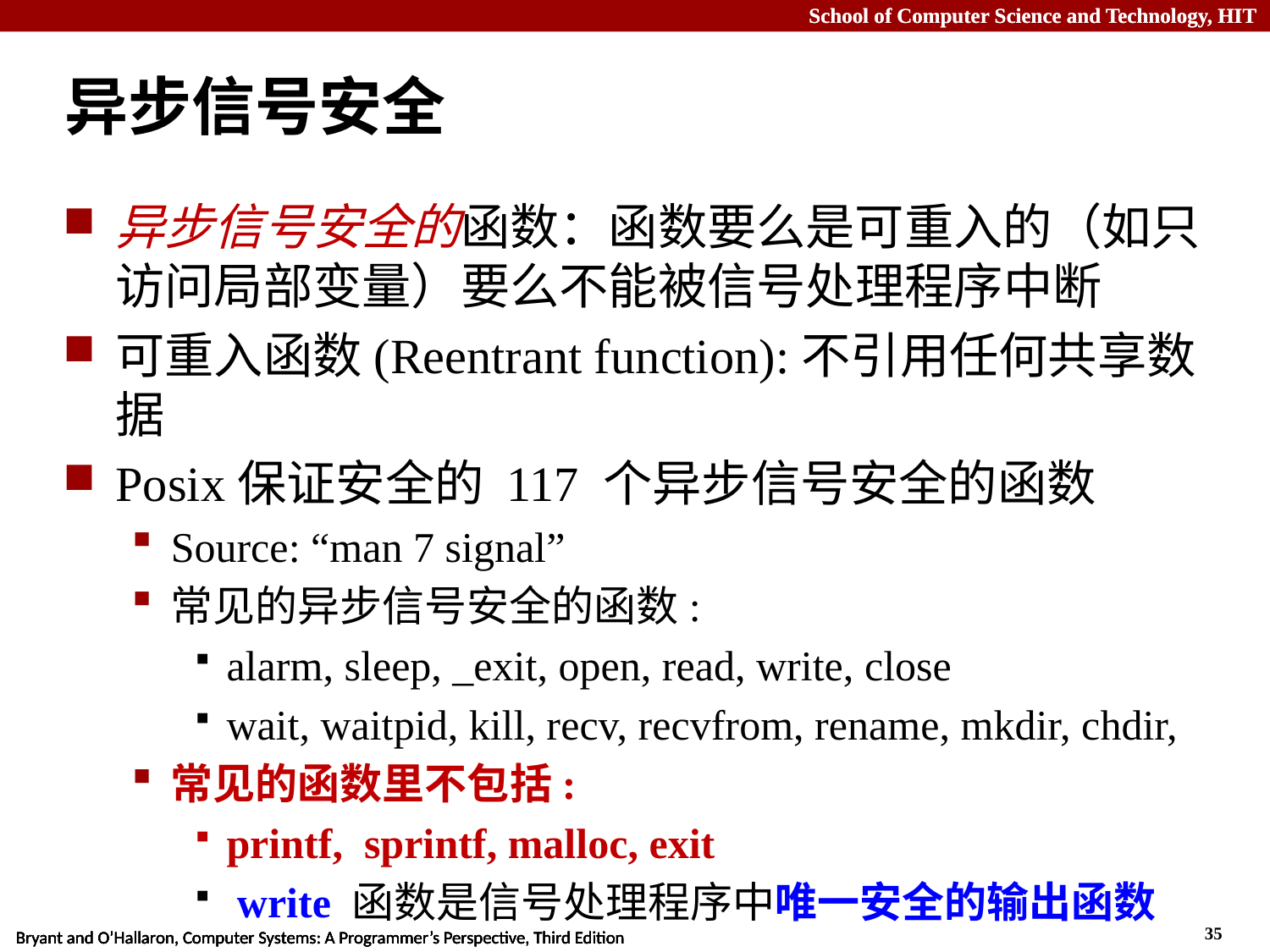

# 异步信号安全
异步信号安全的函数：函数要么是可重入的（如只访问局部变量）要么不能被信号处理程序中断
可重入函数(Reentrant function):不引用任何共享数据
Posix保证安全的 117 个异步信号安全的函数
Source: “man 7 signal”
常见的异步信号安全的函数:
alarm, sleep, _exit, open, read, write, close
wait, waitpid, kill, recv, recvfrom, rename, mkdir, chdir,
常见的函数里不包括:
printf,  sprintf, malloc, exit
 write 函数是信号处理程序中唯一安全的输出函数